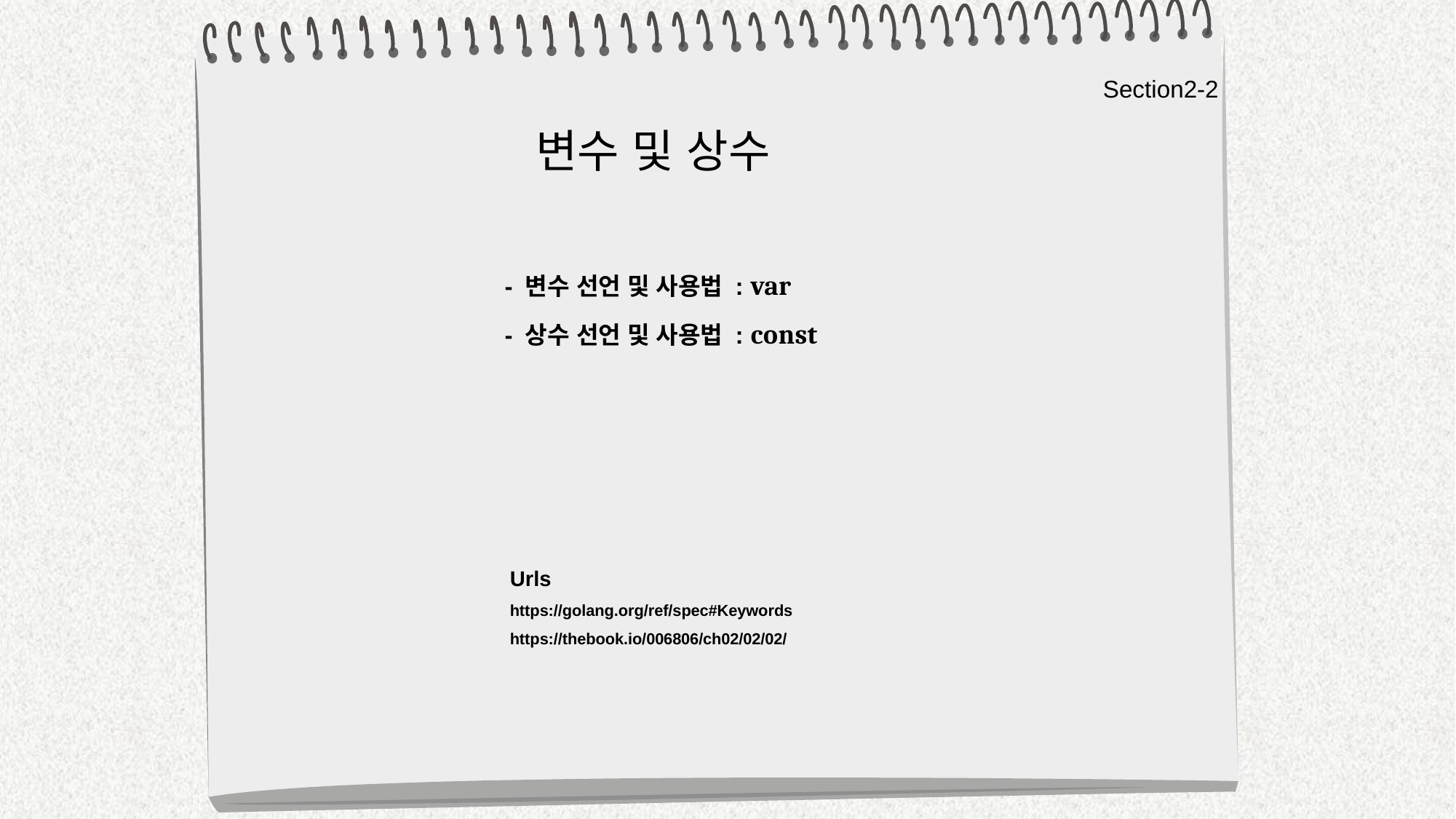

Section2-2
변수 및 상수
- 변수 선언 및 사용법 : var
- 상수 선언 및 사용법 : const
Urls
https://golang.org/ref/spec#Keywords
https://thebook.io/006806/ch02/02/02/